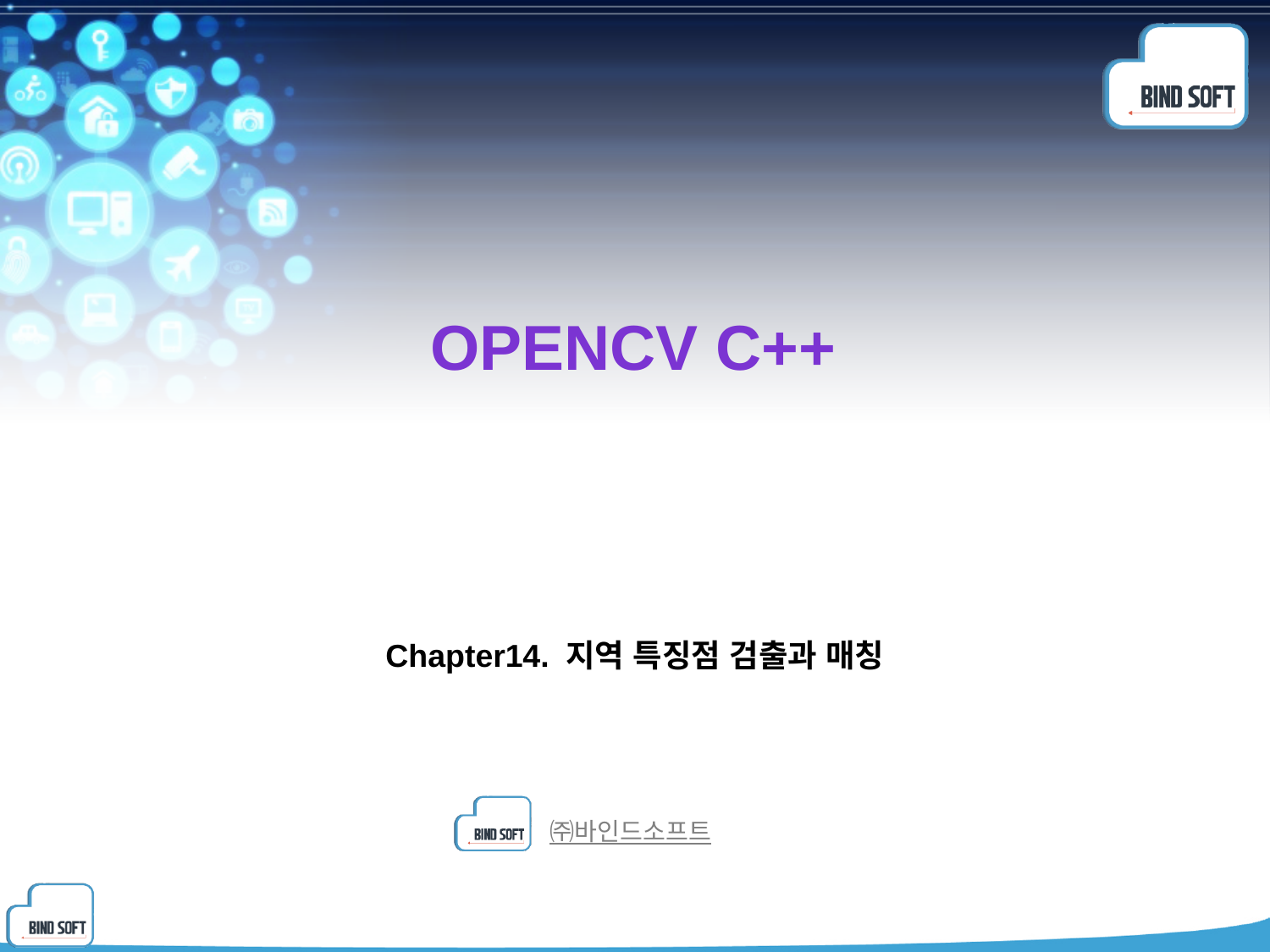

# Opencv C++
Chapter14. 지역 특징점 검출과 매칭